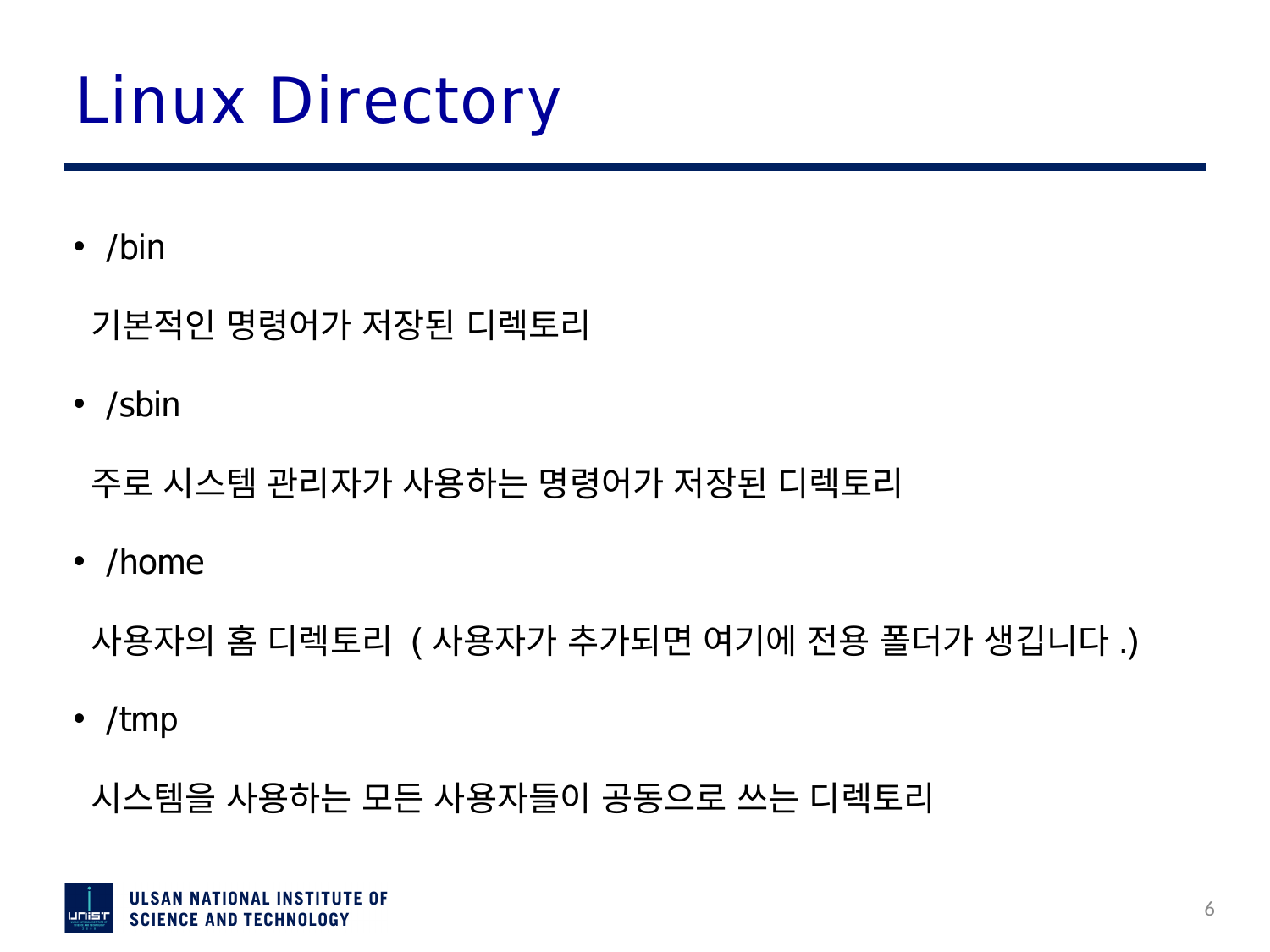

# Linux Directory
/bin
 기본적인 명령어가 저장된 디렉토리
/sbin
 주로 시스템 관리자가 사용하는 명령어가 저장된 디렉토리
/home
 사용자의 홈 디렉토리 (사용자가 추가되면 여기에 전용 폴더가 생깁니다.)
/tmp
 시스템을 사용하는 모든 사용자들이 공동으로 쓰는 디렉토리